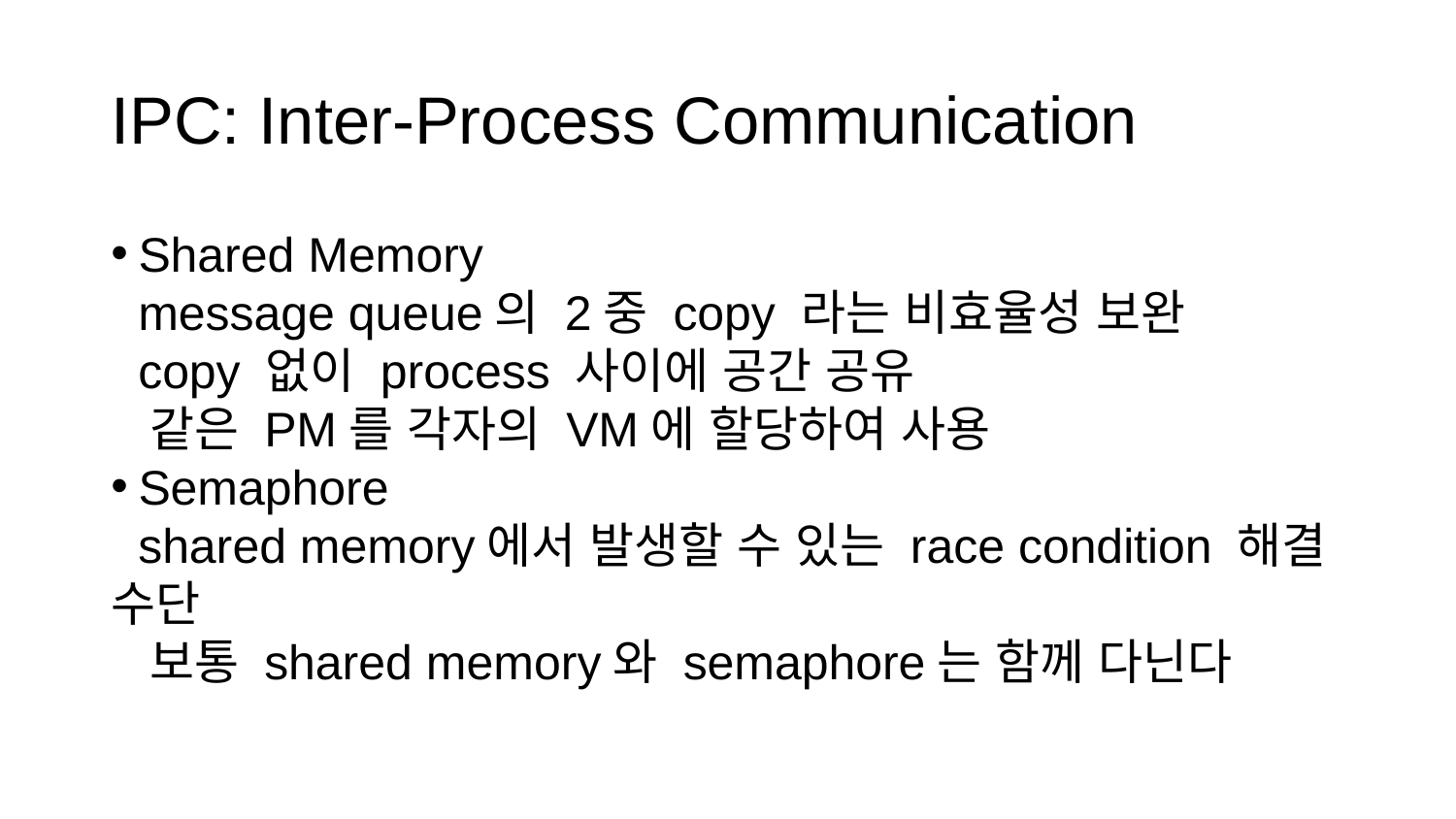

# IPC: Inter-Process Communication
Shared Memory
  message queue의 2중 copy 라는 비효율성 보완
  copy 없이 process 사이에 공간 공유
  같은 PM를 각자의 VM에 할당하여 사용
Semaphore
  shared memory에서 발생할 수 있는 race condition 해결 수단
  보통 shared memory와 semaphore는 함께 다닌다